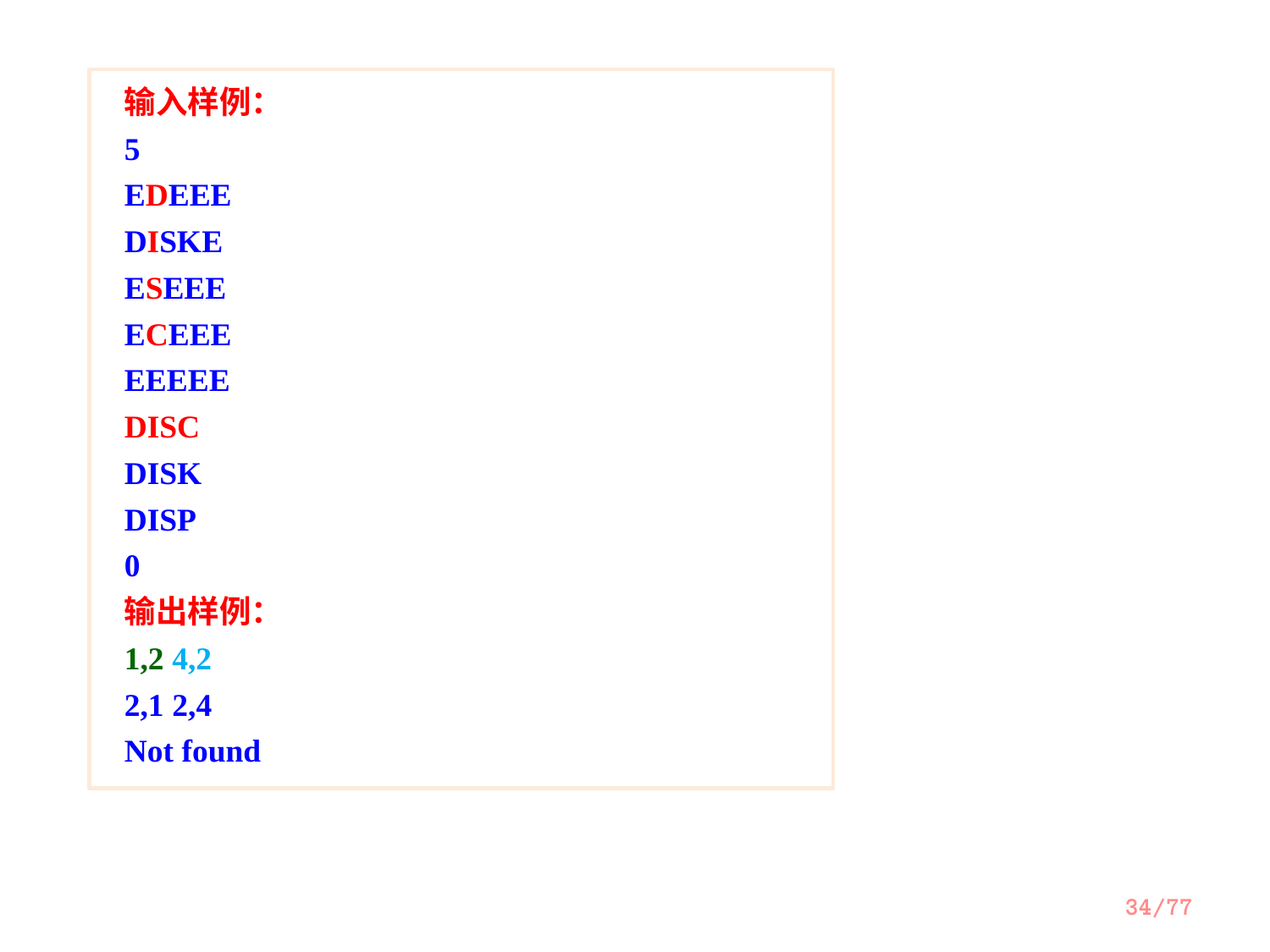

输入样例：
5
EDEEE
DISKE
ESEEE
ECEEE
EEEEE
DISC
DISK
DISP
0
输出样例：
1,2 4,2
2,1 2,4
Not found
34/77